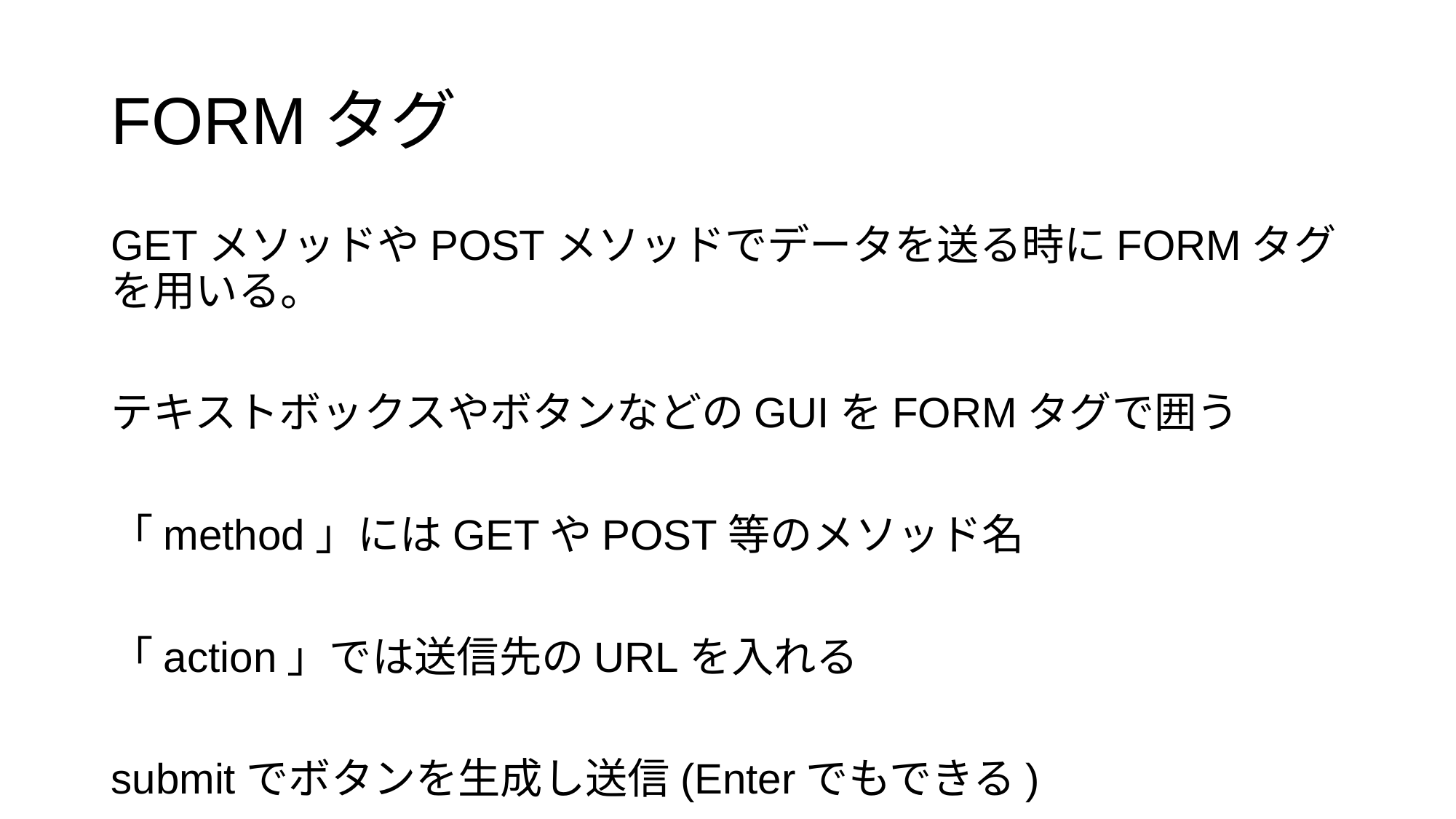

# FORMタグ
GETメソッドやPOSTメソッドでデータを送る時にFORMタグを用いる。

テキストボックスやボタンなどのGUIをFORMタグで囲う

「method」にはGETやPOST等のメソッド名

「action」では送信先のURLを入れる

submitでボタンを生成し送信(Enterでもできる)